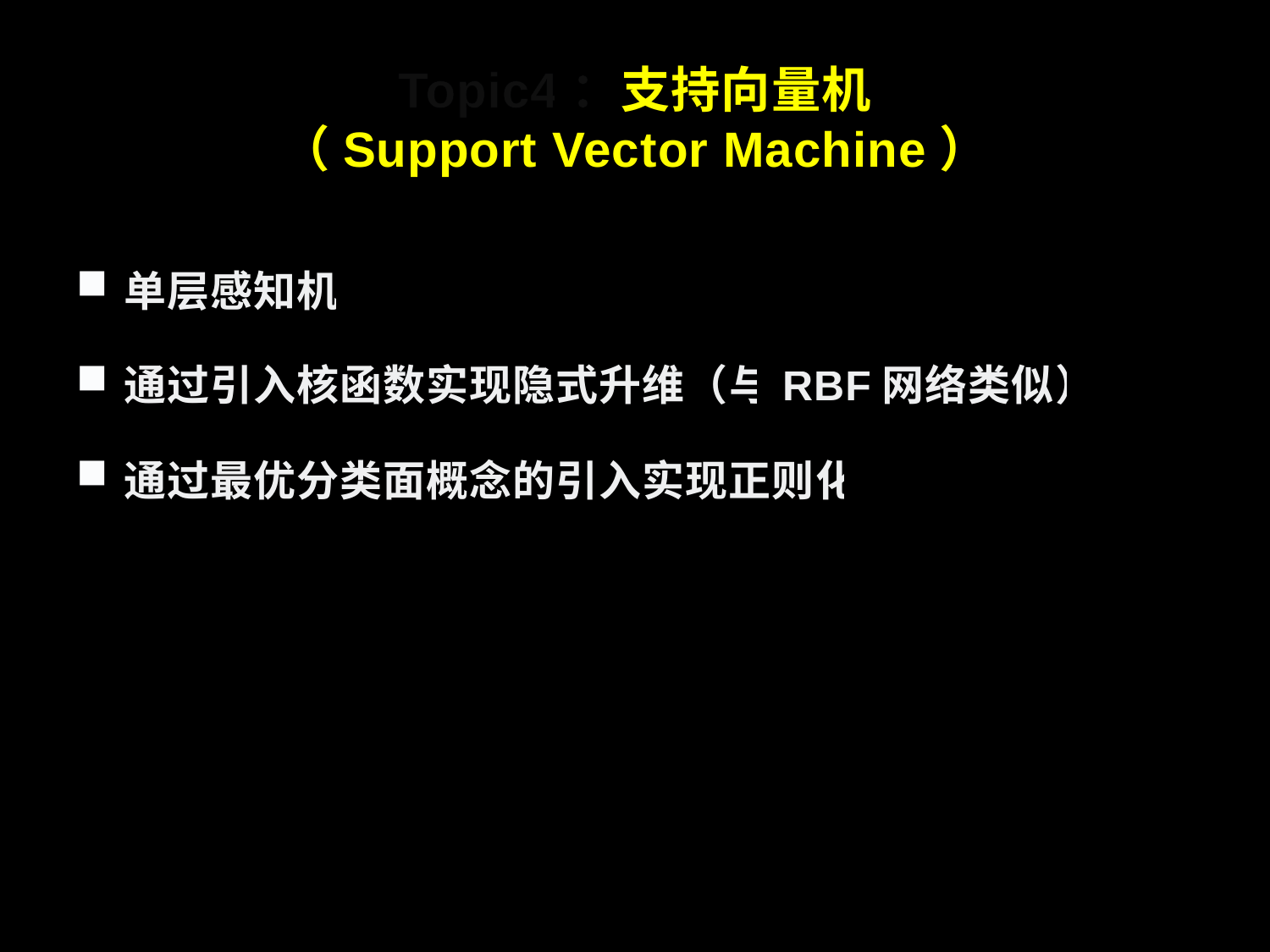

# Topic4：支持向量机 （Support Vector Machine）
单层感知机
通过引入核函数实现隐式升维（与RBF网络类似）
通过最优分类面概念的引入实现正则化